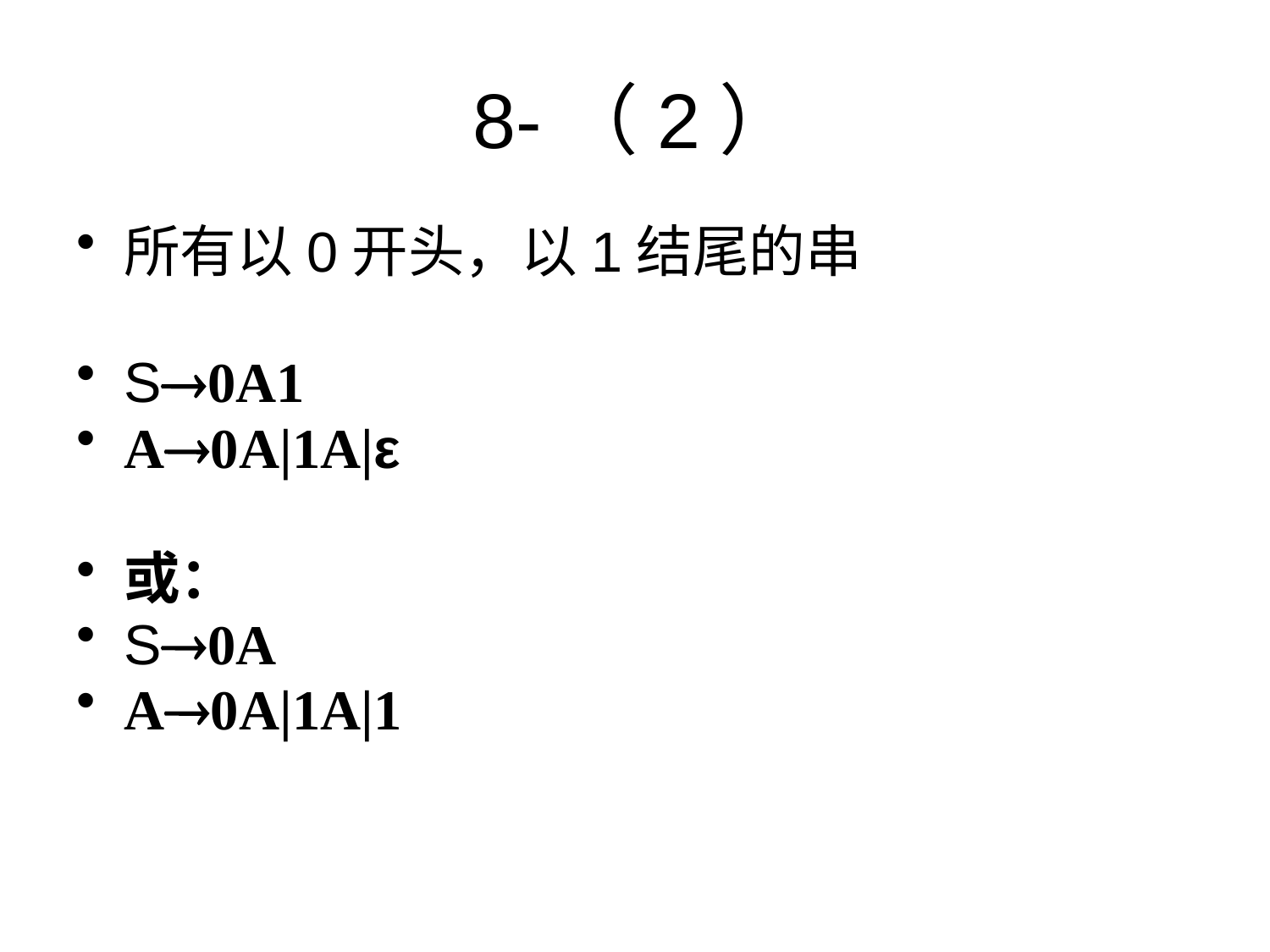

# 8-（2）
所有以0开头，以1结尾的串

S→0A1
A→0A|1A|ε

或：
S→0A
A→0A|1A|1